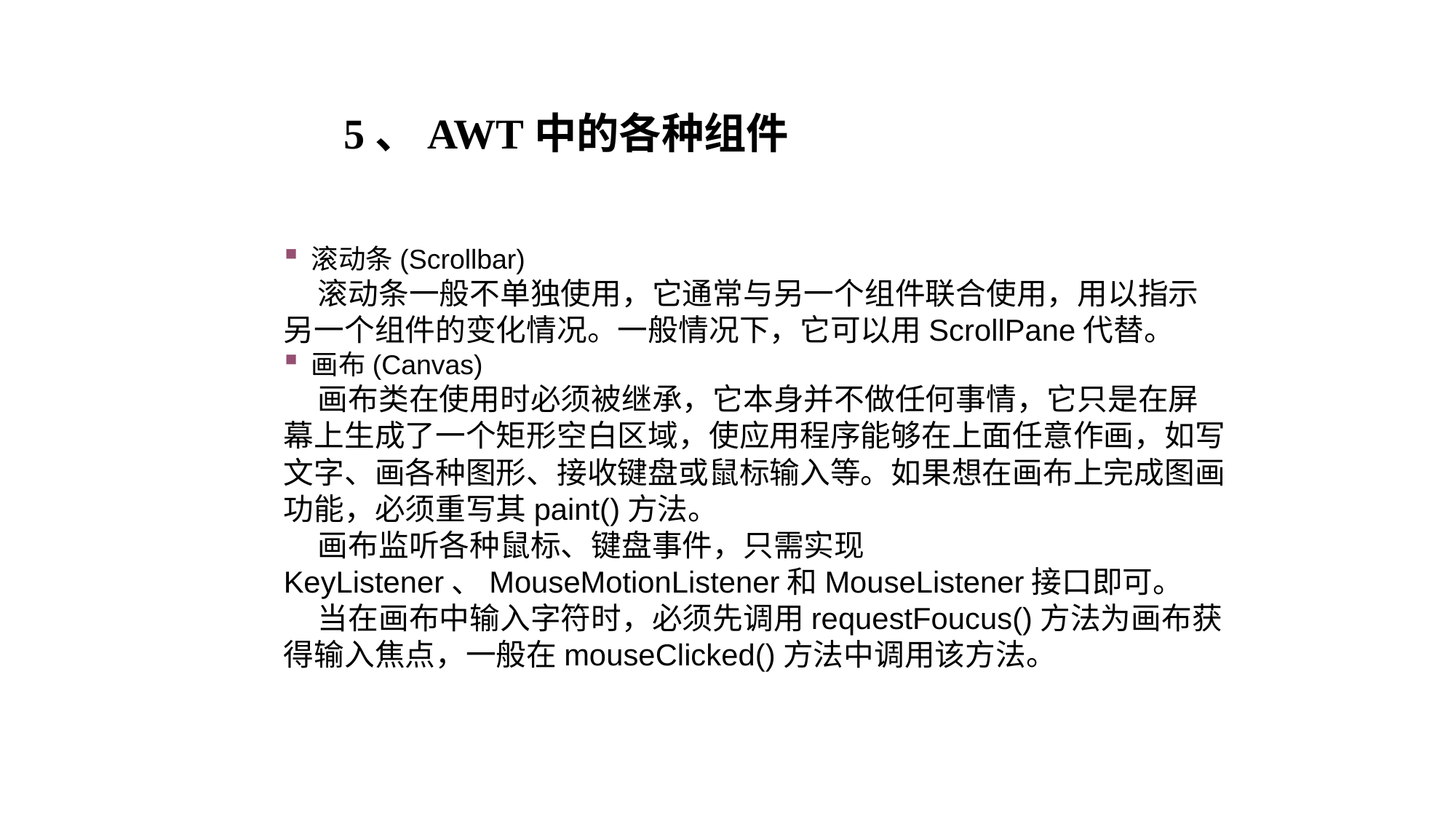

5、AWT中的各种组件
 滚动条(Scrollbar)
    滚动条一般不单独使用，它通常与另一个组件联合使用，用以指示另一个组件的变化情况。一般情况下，它可以用ScrollPane代替。
 画布(Canvas)
    画布类在使用时必须被继承，它本身并不做任何事情，它只是在屏幕上生成了一个矩形空白区域，使应用程序能够在上面任意作画，如写文字、画各种图形、接收键盘或鼠标输入等。如果想在画布上完成图画功能，必须重写其paint()方法。
    画布监听各种鼠标、键盘事件，只需实现KeyListener、MouseMotionListener和MouseListener接口即可。
    当在画布中输入字符时，必须先调用requestFoucus()方法为画布获得输入焦点，一般在mouseClicked()方法中调用该方法。